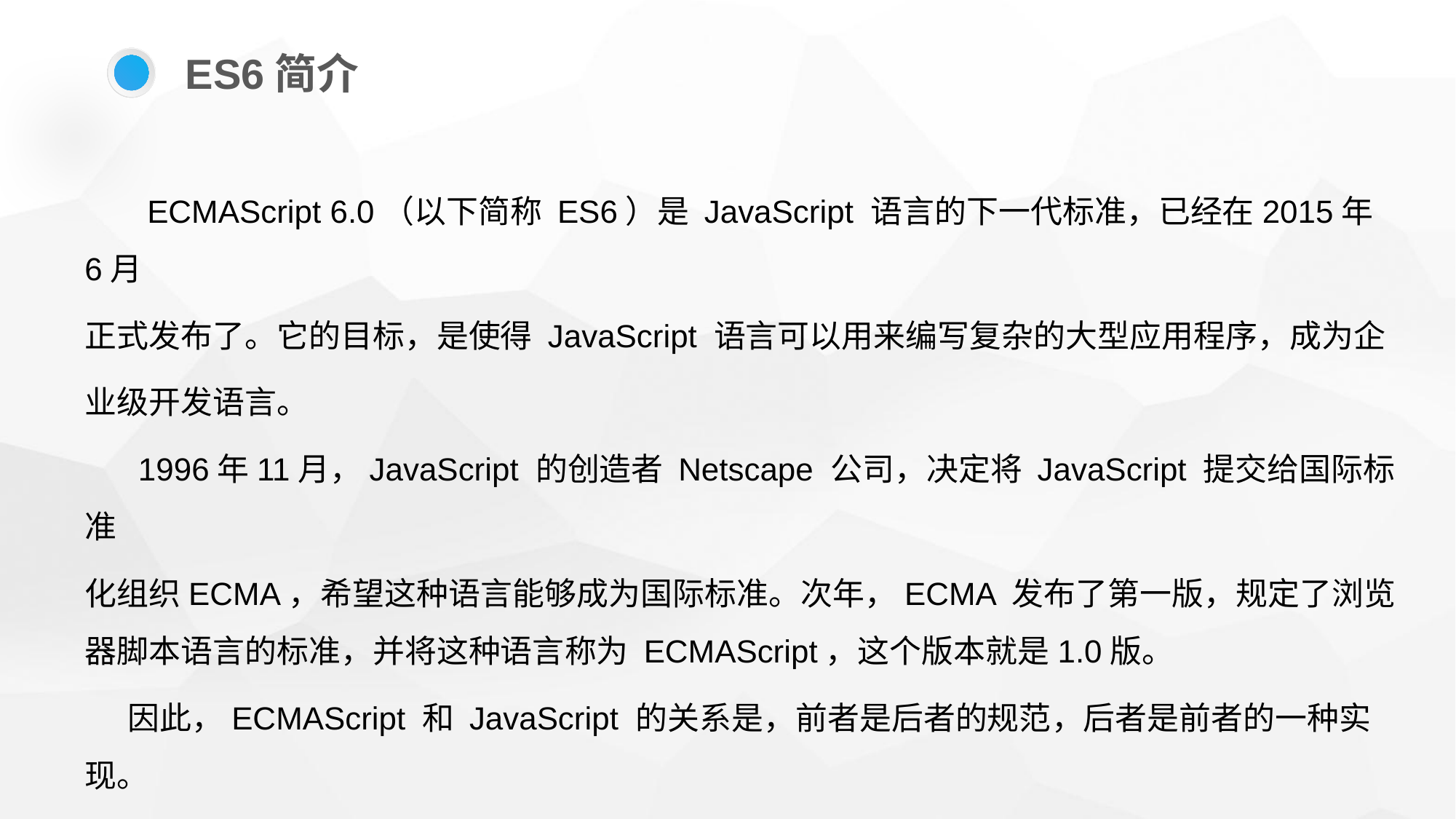

ES6简介

       ECMAScript 6.0（以下简称 ES6）是 JavaScript 语言的下一代标准，已经在2015年6月
正式发布了。它的目标，是使得 JavaScript 语言可以用来编写复杂的大型应用程序，成为企
业级开发语言。
      1996年11月，JavaScript 的创造者 Netscape 公司，决定将 JavaScript 提交给国际标准
化组织ECMA，希望这种语言能够成为国际标准。次年，ECMA 发布了第一版，规定了浏览器脚本语言的标准，并将这种语言称为 ECMAScript，这个版本就是1.0版。
     因此，ECMAScript 和 JavaScript 的关系是，前者是后者的规范，后者是前者的一种实现。